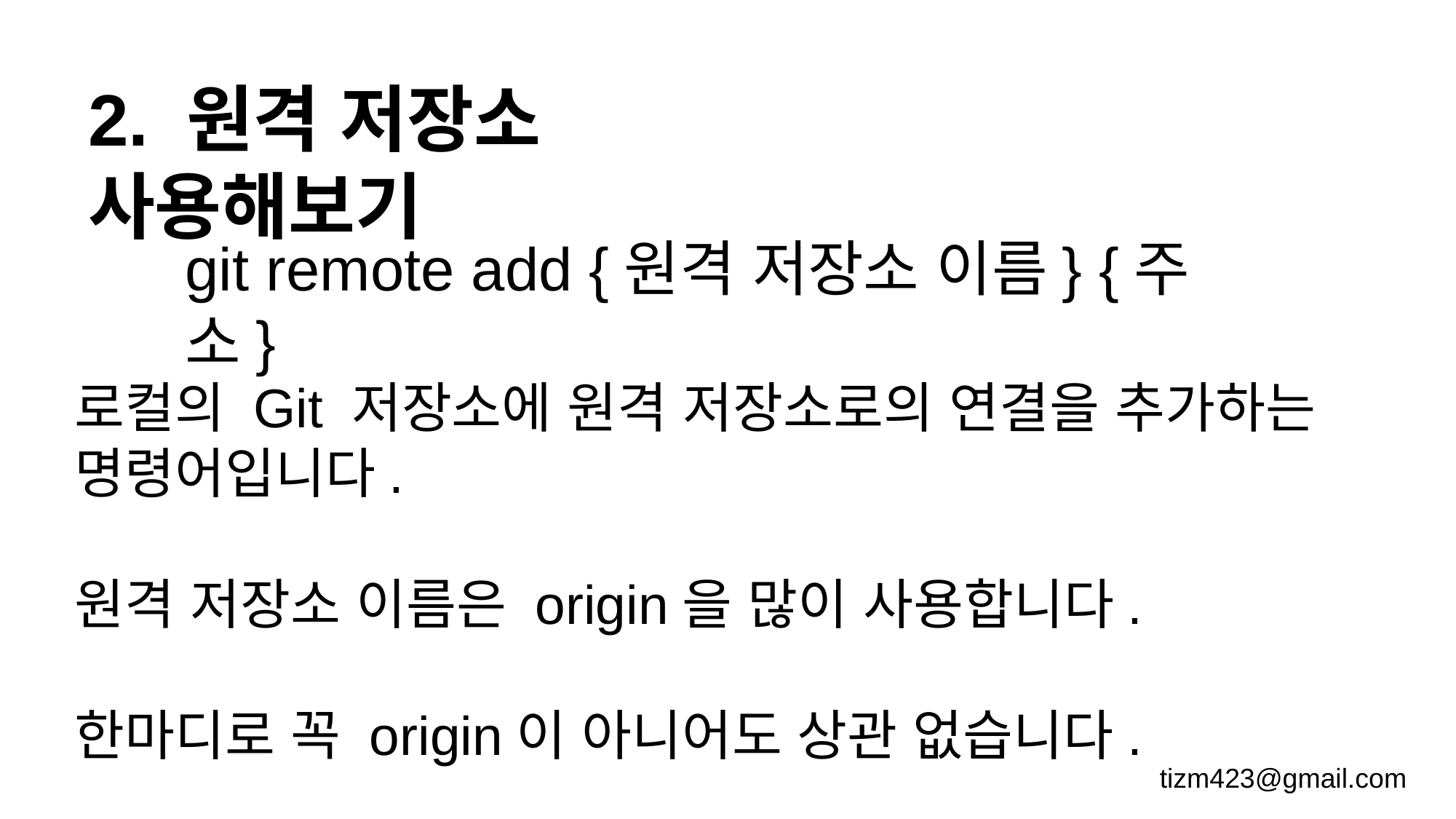

2. 원격 저장소 사용해보기
git remote add {원격 저장소 이름} {주소}
로컬의 Git 저장소에 원격 저장소로의 연결을 추가하는 명령어입니다.

원격 저장소 이름은 origin을 많이 사용합니다.

한마디로 꼭 origin이 아니어도 상관 없습니다.
tizm423@gmail.com